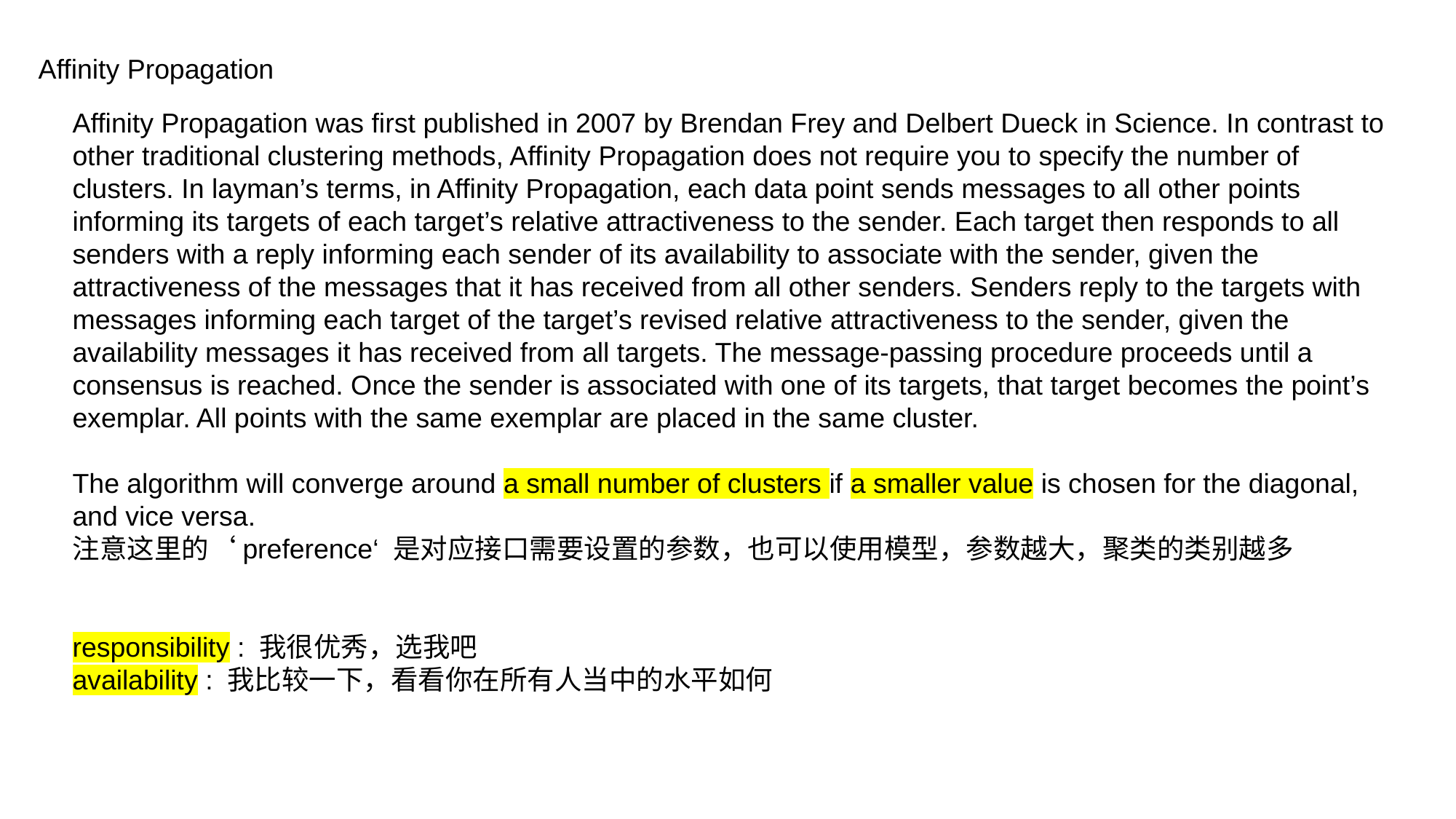

Affinity Propagation
Affinity Propagation was first published in 2007 by Brendan Frey and Delbert Dueck in Science. In contrast to other traditional clustering methods, Affinity Propagation does not require you to specify the number of clusters. In layman’s terms, in Affinity Propagation, each data point sends messages to all other points informing its targets of each target’s relative attractiveness to the sender. Each target then responds to all senders with a reply informing each sender of its availability to associate with the sender, given the attractiveness of the messages that it has received from all other senders. Senders reply to the targets with messages informing each target of the target’s revised relative attractiveness to the sender, given the availability messages it has received from all targets. The message-passing procedure proceeds until a consensus is reached. Once the sender is associated with one of its targets, that target becomes the point’s exemplar. All points with the same exemplar are placed in the same cluster.

The algorithm will converge around a small number of clusters if a smaller value is chosen for the diagonal, and vice versa.
注意这里的‘preference‘ 是对应接口需要设置的参数，也可以使用模型，参数越大，聚类的类别越多

responsibility : 我很优秀，选我吧
availability : 我比较一下，看看你在所有人当中的水平如何